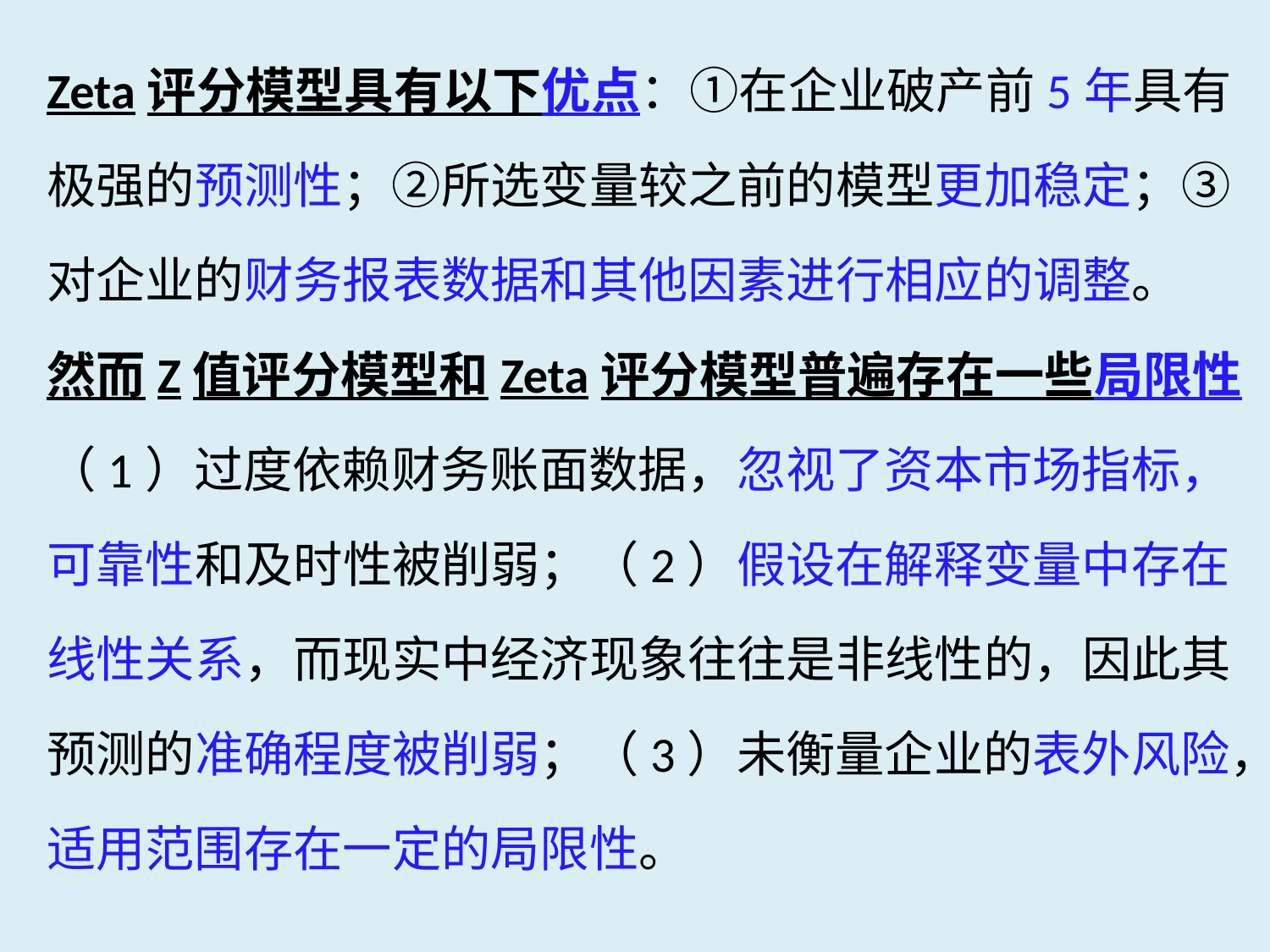

Zeta评分模型具有以下优点：①在企业破产前5年具有极强的预测性；②所选变量较之前的模型更加稳定；③对企业的财务报表数据和其他因素进行相应的调整。
然而Z值评分模型和Zeta评分模型普遍存在一些局限性（1）过度依赖财务账面数据，忽视了资本市场指标，可靠性和及时性被削弱；（2）假设在解释变量中存在线性关系，而现实中经济现象往往是非线性的，因此其预测的准确程度被削弱；（3）未衡量企业的表外风险，适用范围存在一定的局限性。